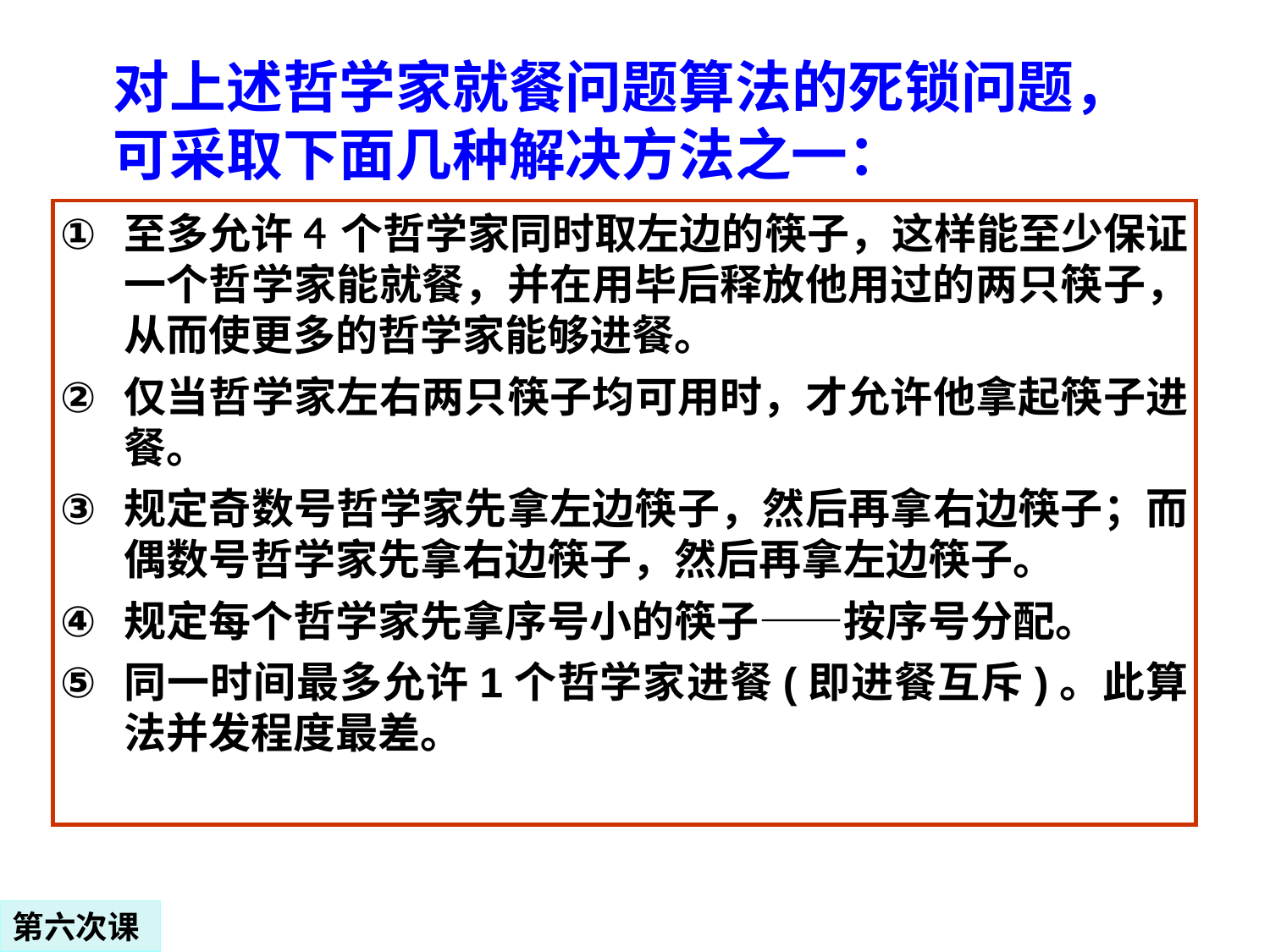

对上述哲学家就餐问题算法的死锁问题，可采取下面几种解决方法之一：
至多允许4个哲学家同时取左边的筷子，这样能至少保证一个哲学家能就餐，并在用毕后释放他用过的两只筷子，从而使更多的哲学家能够进餐。
仅当哲学家左右两只筷子均可用时，才允许他拿起筷子进餐。
规定奇数号哲学家先拿左边筷子，然后再拿右边筷子；而偶数号哲学家先拿右边筷子，然后再拿左边筷子。
规定每个哲学家先拿序号小的筷子——按序号分配。
同一时间最多允许1个哲学家进餐(即进餐互斥)。此算法并发程度最差。

106
第六次课